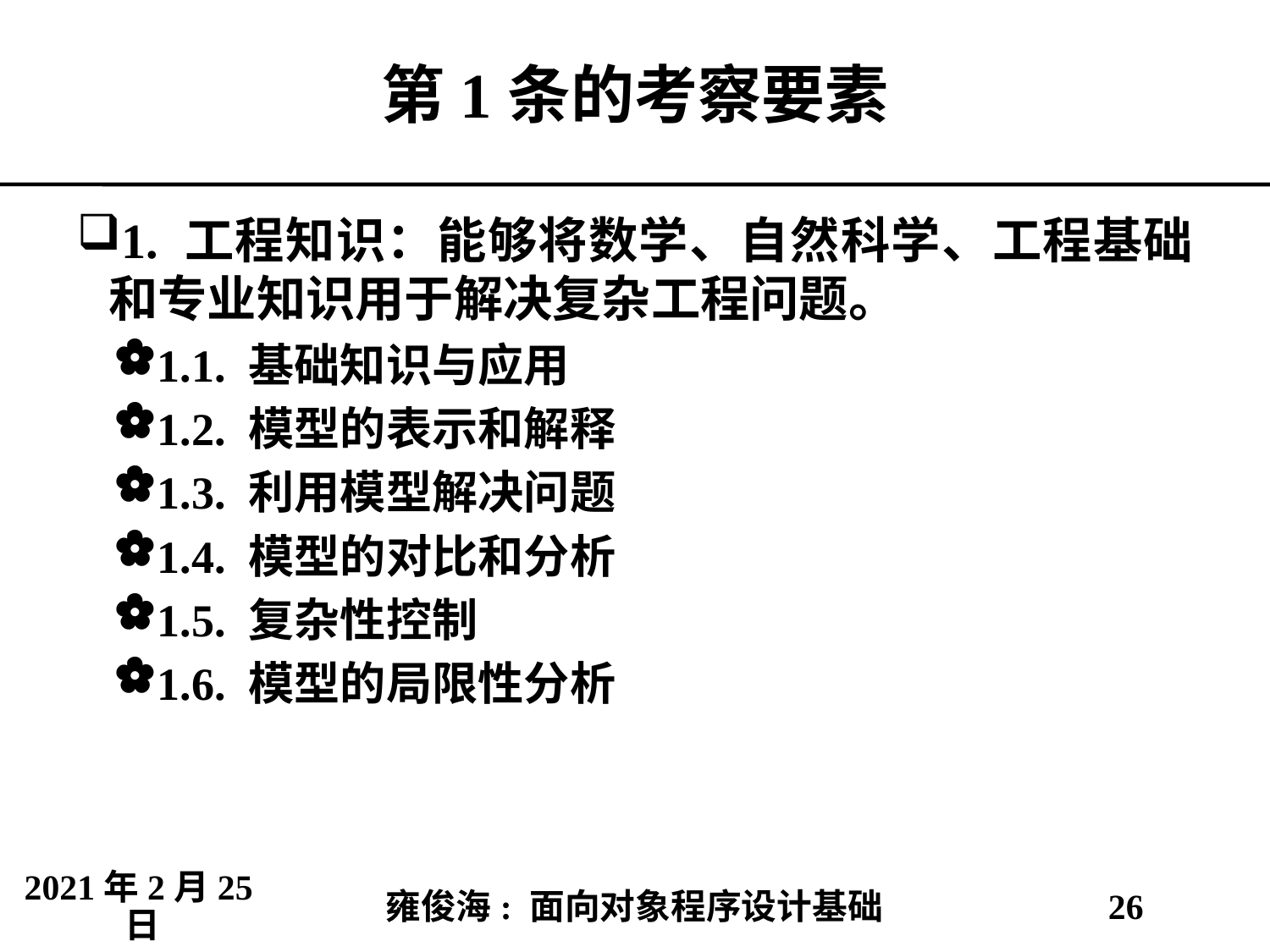

# 第1条的考察要素

1. 工程知识：能够将数学、自然科学、工程基础和专业知识用于解决复杂工程问题。
1.1. 基础知识与应用
1.2. 模型的表示和解释
1.3. 利用模型解决问题
1.4. 模型的对比和分析
1.5. 复杂性控制
1.6. 模型的局限性分析
2021年2月25日
雍俊海: 面向对象程序设计基础
26